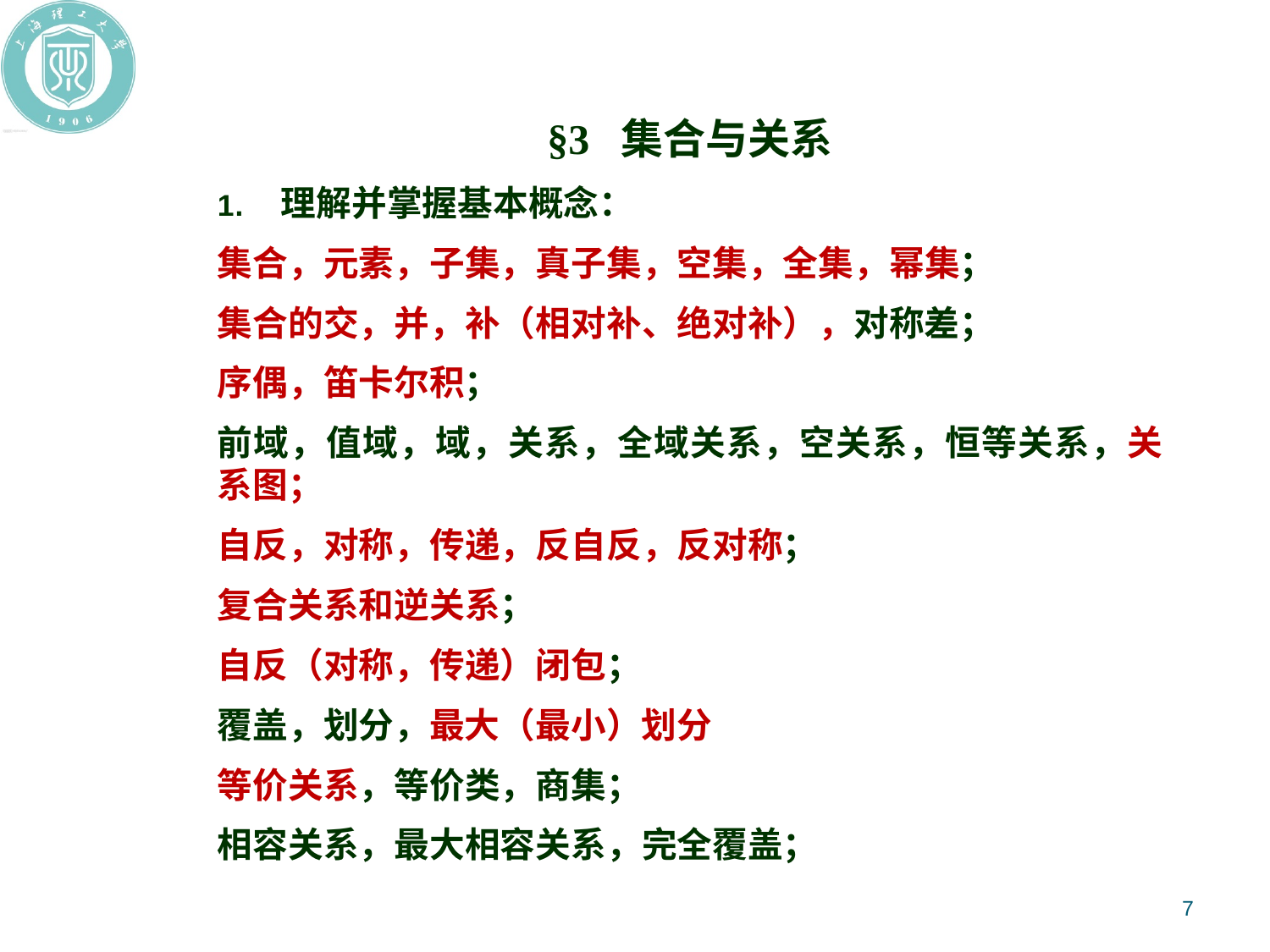

§3  集合与关系
理解并掌握基本概念：
集合，元素，子集，真子集，空集，全集，幂集；
集合的交，并，补（相对补、绝对补），对称差；
序偶，笛卡尔积；
前域，值域，域，关系，全域关系，空关系，恒等关系，关系图；
自反，对称，传递，反自反，反对称；
复合关系和逆关系；
自反（对称，传递）闭包；
覆盖，划分，最大（最小）划分
等价关系，等价类，商集；
相容关系，最大相容关系，完全覆盖；
7